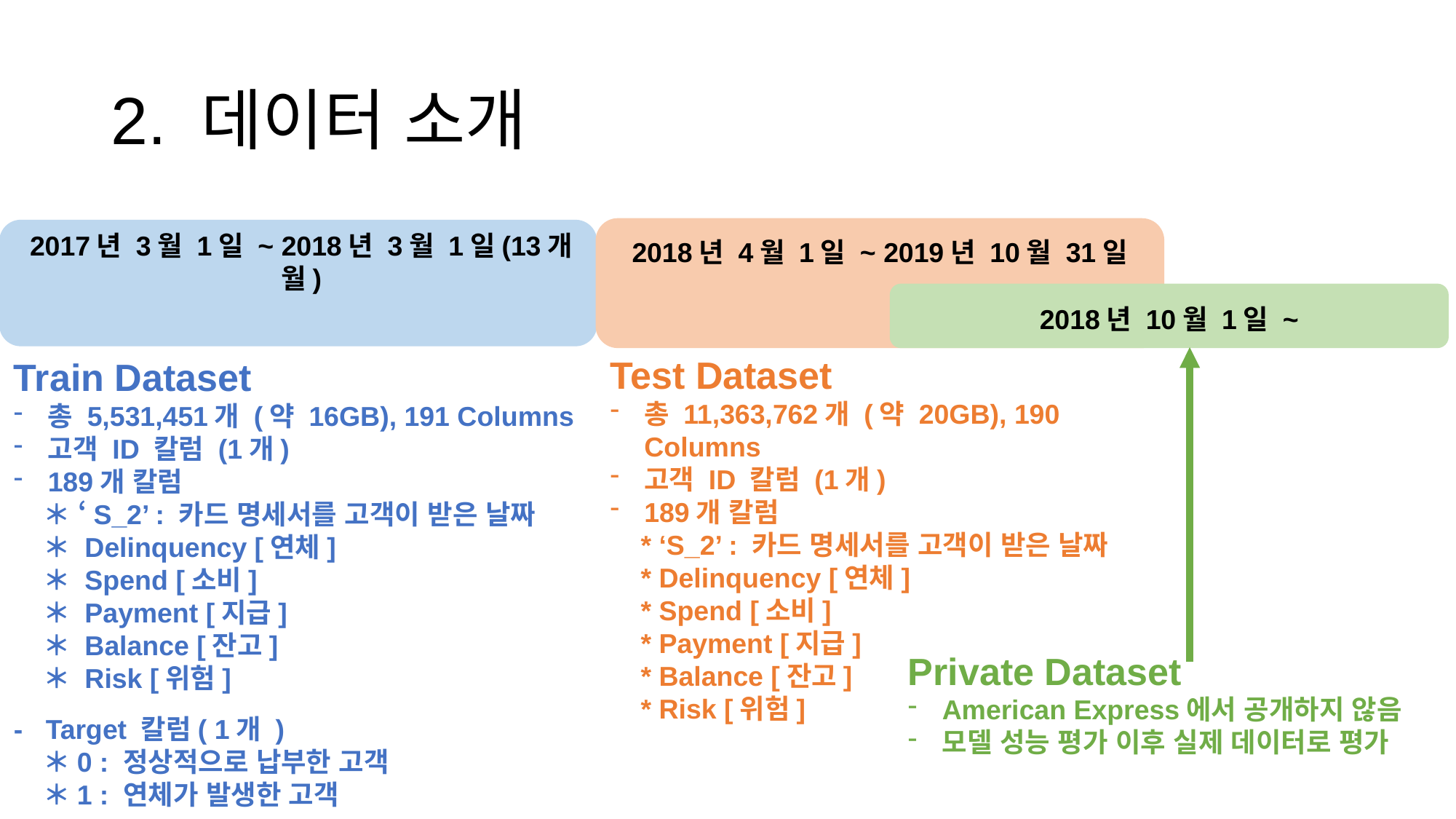

# 2. 데이터 소개

2017년 3월 1일 ~ 2018년 3월 1일(13개월)
2018년 4월 1일 ~ 2019년 10월 31일

2018년 10월 1일 ~
Test Dataset
총 11,363,762개 (약 20GB), 190 Columns
고객 ID 칼럼 (1개)
189개 칼럼
    * ‘S_2’ : 카드 명세서를 고객이 받은 날짜
    * Delinquency [연체]
    * Spend [소비]
    * Payment [지급]
    * Balance [잔고]
    * Risk [위험]

Train Dataset
총 5,531,451개 (약 16GB), 191 Columns
고객 ID 칼럼 (1개)
189개 칼럼
   ＊ ‘S_2’ : 카드 명세서를 고객이 받은 날짜
   ＊ Delinquency [연체]
   ＊ Spend [소비]
   ＊ Payment [지급]
   ＊ Balance [잔고]
   ＊ Risk [위험]

-   Target 칼럼( 1개 )
   ＊0 : 정상적으로 납부한 고객
   ＊1 : 연체가 발생한 고객

Private Dataset
American Express에서 공개하지 않음
모델 성능 평가 이후 실제 데이터로 평가